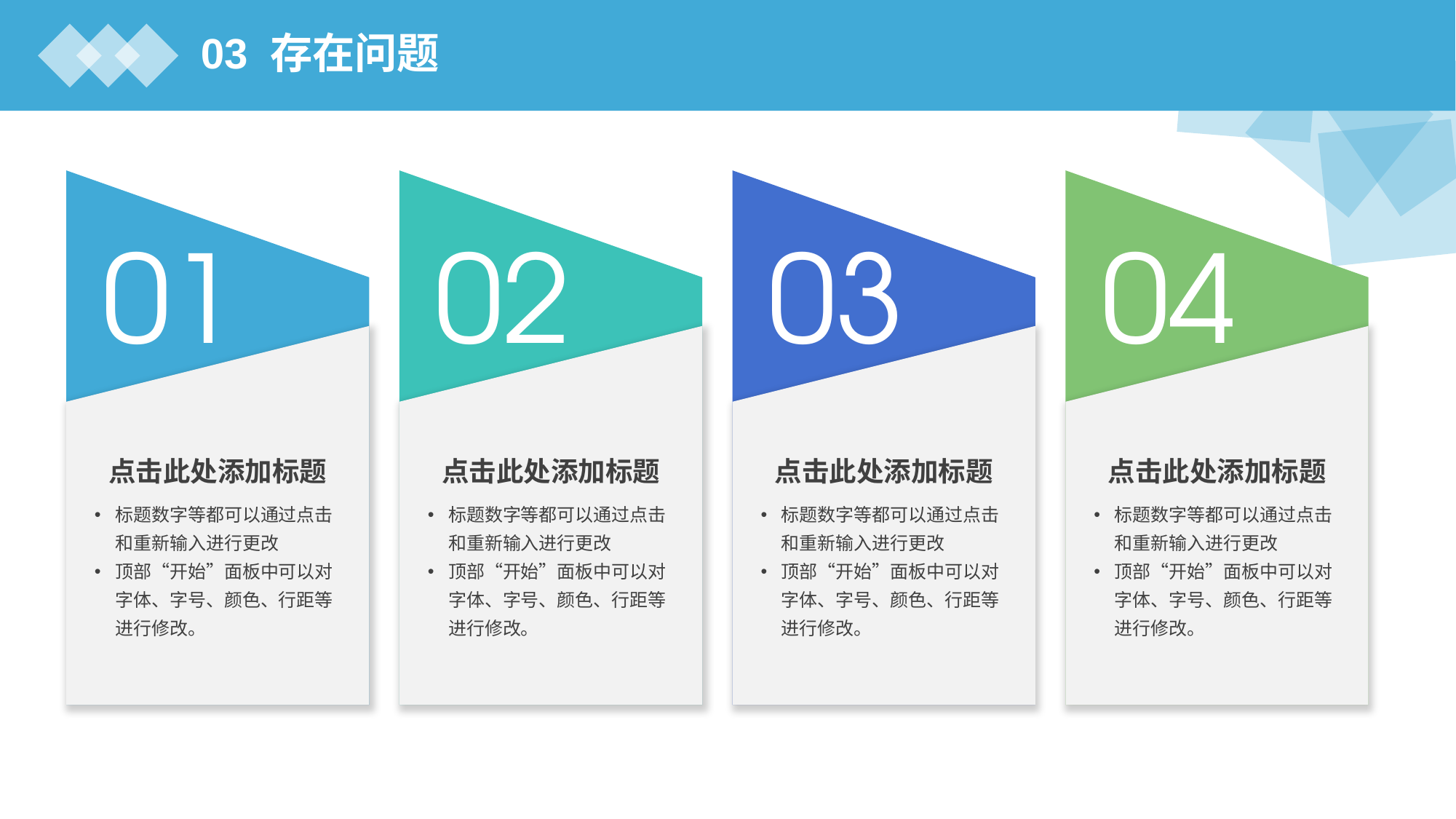

03 存在问题

01

点击此处添加标题
标题数字等都可以通过点击和重新输入进行更改
顶部“开始”面板中可以对字体、字号、颜色、行距等进行修改。

02

点击此处添加标题
标题数字等都可以通过点击和重新输入进行更改
顶部“开始”面板中可以对字体、字号、颜色、行距等进行修改。

03

点击此处添加标题
标题数字等都可以通过点击和重新输入进行更改
顶部“开始”面板中可以对字体、字号、颜色、行距等进行修改。

04

点击此处添加标题
标题数字等都可以通过点击和重新输入进行更改
顶部“开始”面板中可以对字体、字号、颜色、行距等进行修改。